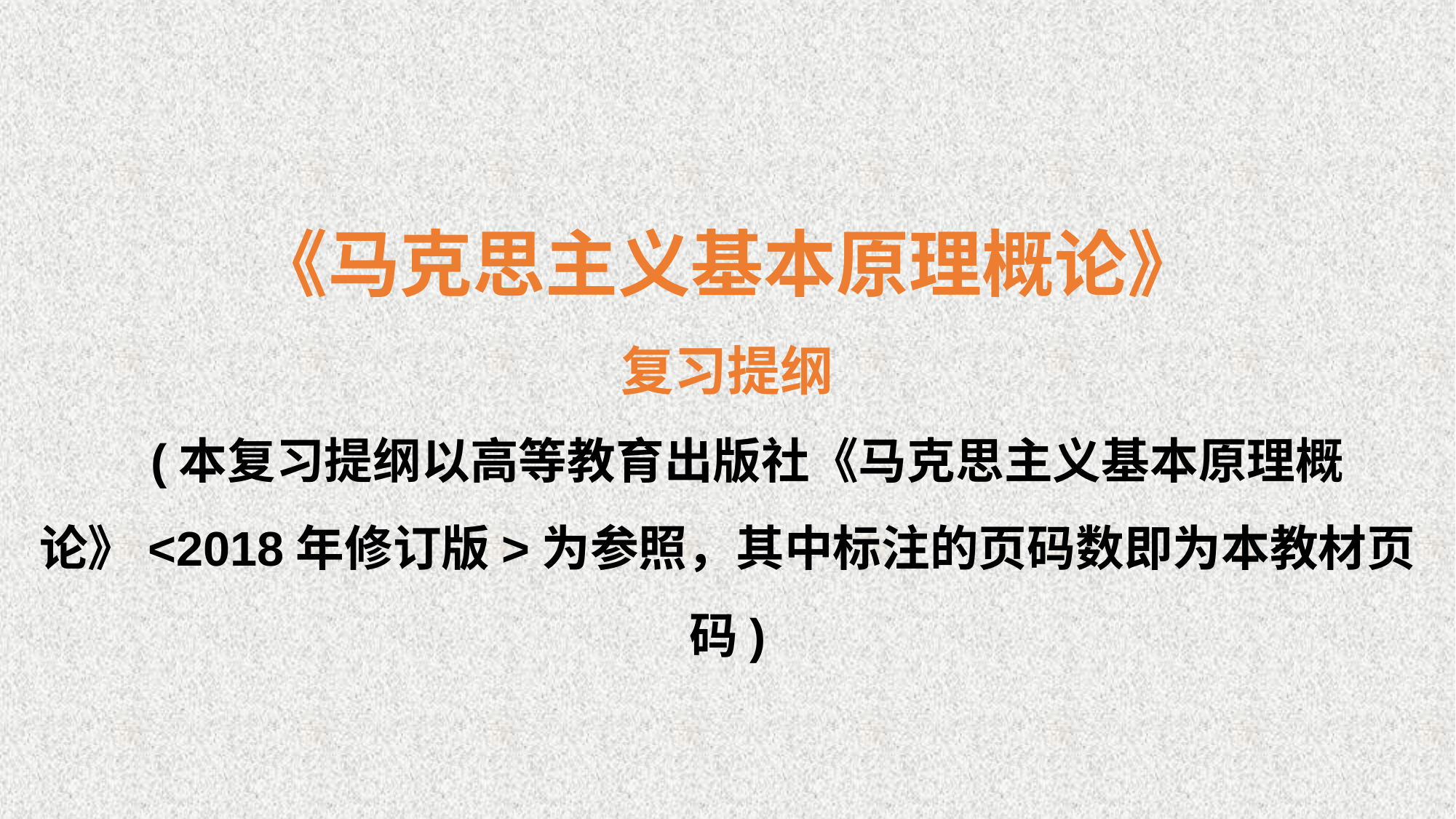

《马克思主义基本原理概论》
复习提纲
   (本复习提纲以高等教育出版社《马克思主义基本原理概论》<2018年修订版>为参照，其中标注的页码数即为本教材页码)